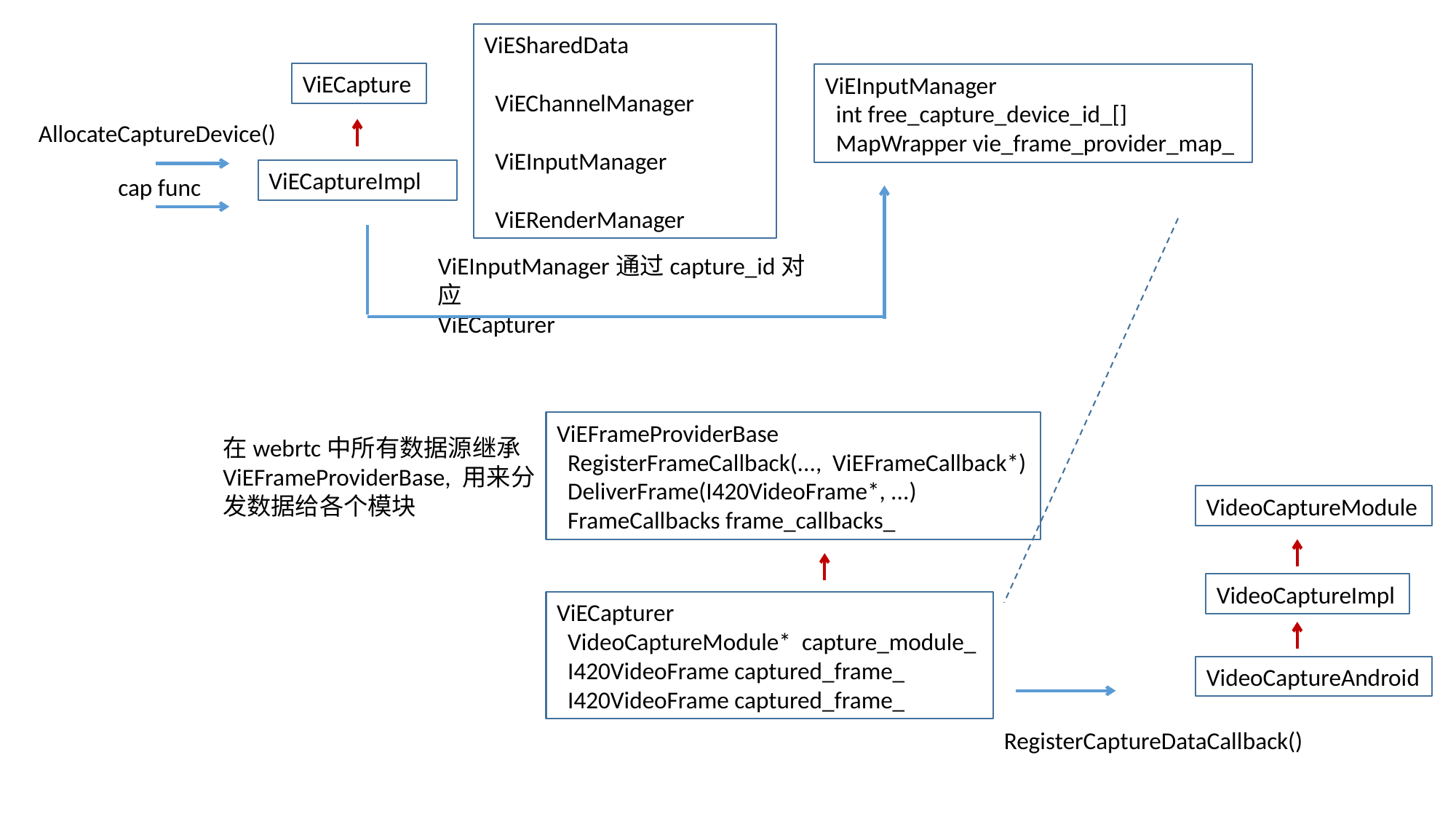

ViESharedData

  ViEChannelManager

  ViEInputManager

  ViERenderManager
ViECapture
ViEInputManager
  int free_capture_device_id_[]
  MapWrapper vie_frame_provider_map_
AllocateCaptureDevice()
ViECaptureImpl
cap func
ViEInputManager通过capture_id对应
ViECapturer
ViEFrameProviderBase
  RegisterFrameCallback(...,  ViEFrameCallback*)
  DeliverFrame(I420VideoFrame*, ...)
  FrameCallbacks frame_callbacks_
在webrtc中所有数据源继承ViEFrameProviderBase, 用来分
发数据给各个模块
VideoCaptureModule
VideoCaptureImpl
ViECapturer
  VideoCaptureModule*  capture_module_
  I420VideoFrame captured_frame_
  I420VideoFrame captured_frame_
VideoCaptureAndroid
RegisterCaptureDataCallback()